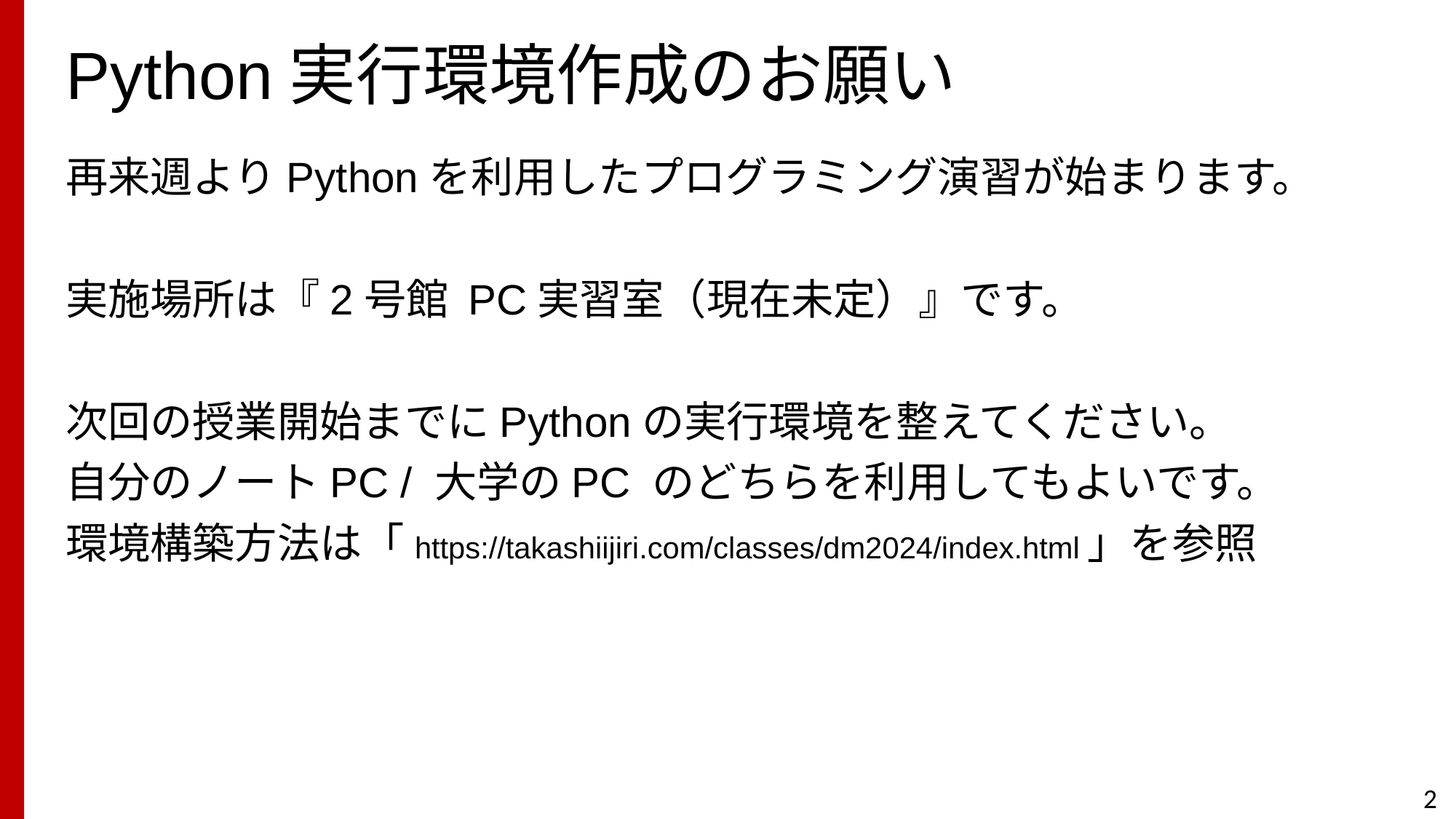

# Python実行環境作成のお願い
再来週よりPythonを利用したプログラミング演習が始まります。

実施場所は『2号館 PC実習室（現在未定）』です。

次回の授業開始までにPythonの実行環境を整えてください。
自分のノートPC / 大学のPC のどちらを利用してもよいです。
環境構築方法は「https://takashiijiri.com/classes/dm2024/index.html」を参照
2